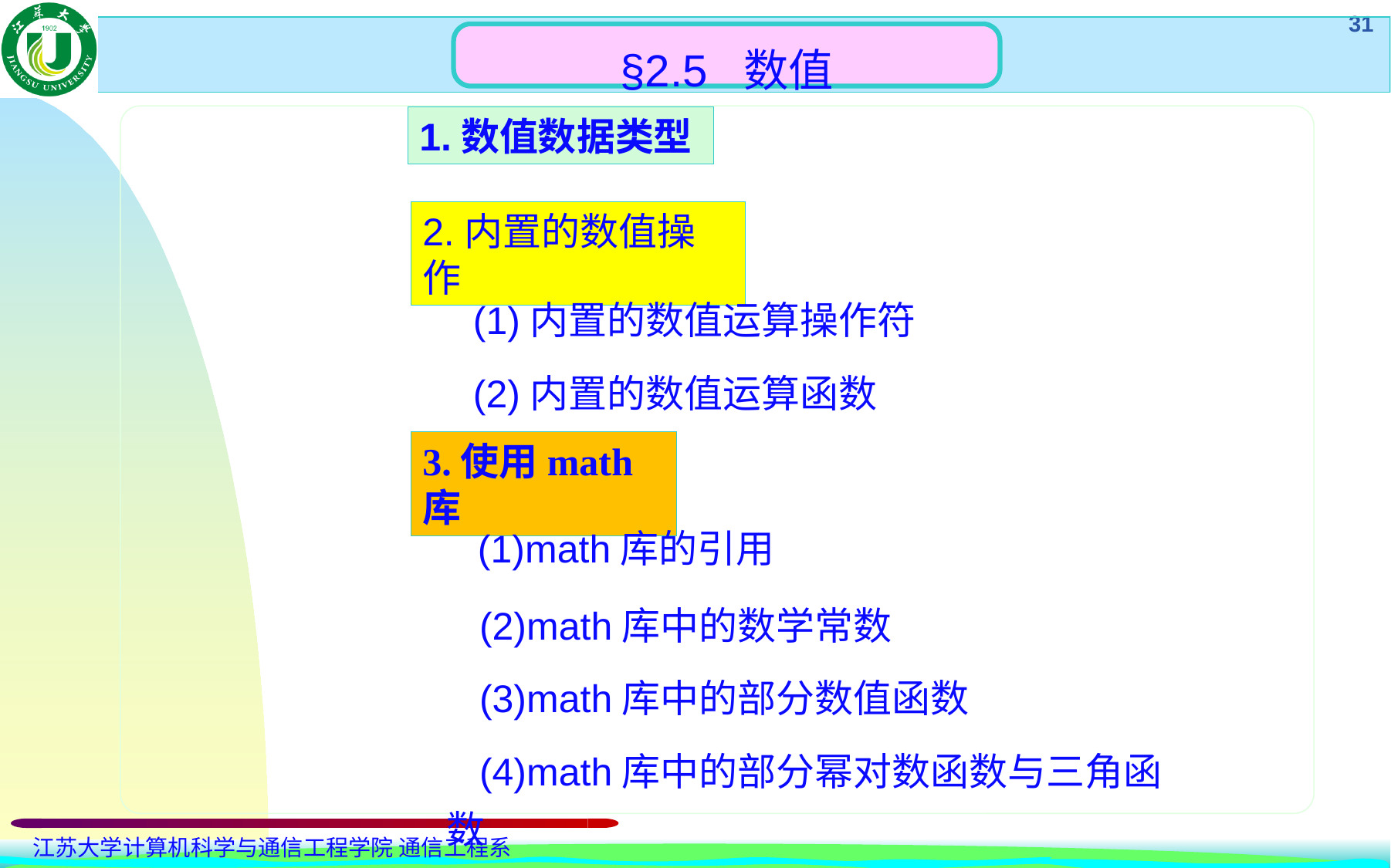

§2.5  数值
1.数值数据类型
2.内置的数值操作
   (1)内置的数值运算操作符
   (2)内置的数值运算函数
3.使用math库
   (1)math库的引用
   (2)math库中的数学常数
   (3)math库中的部分数值函数
   (4)math库中的部分幂对数函数与三角函数